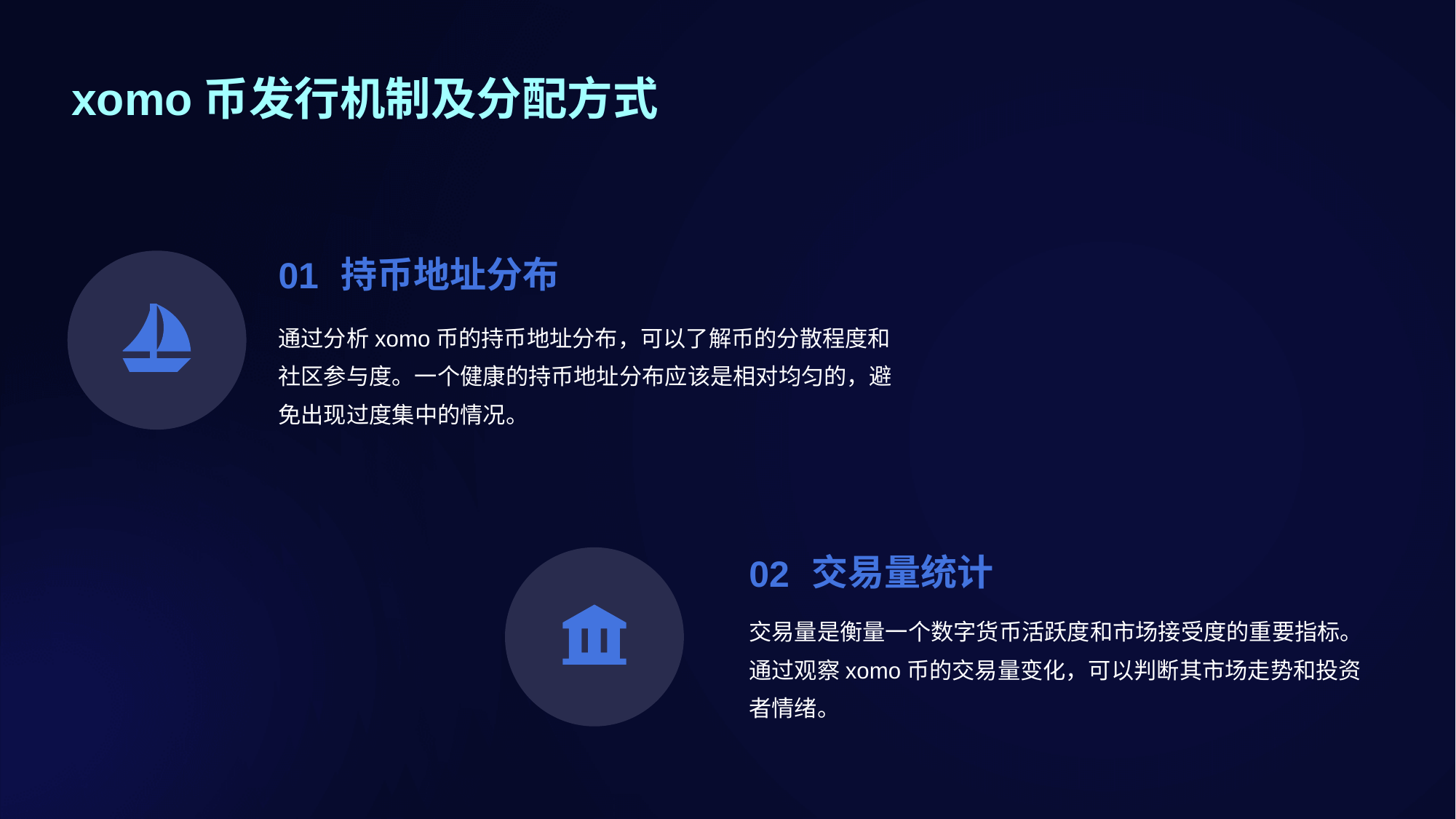

xomo币发行机制及分配方式
01
持币地址分布

通过分析xomo币的持币地址分布，可以了解币的分散程度和社区参与度。一个健康的持币地址分布应该是相对均匀的，避免出现过度集中的情况。
02
交易量统计

交易量是衡量一个数字货币活跃度和市场接受度的重要指标。通过观察xomo币的交易量变化，可以判断其市场走势和投资者情绪。